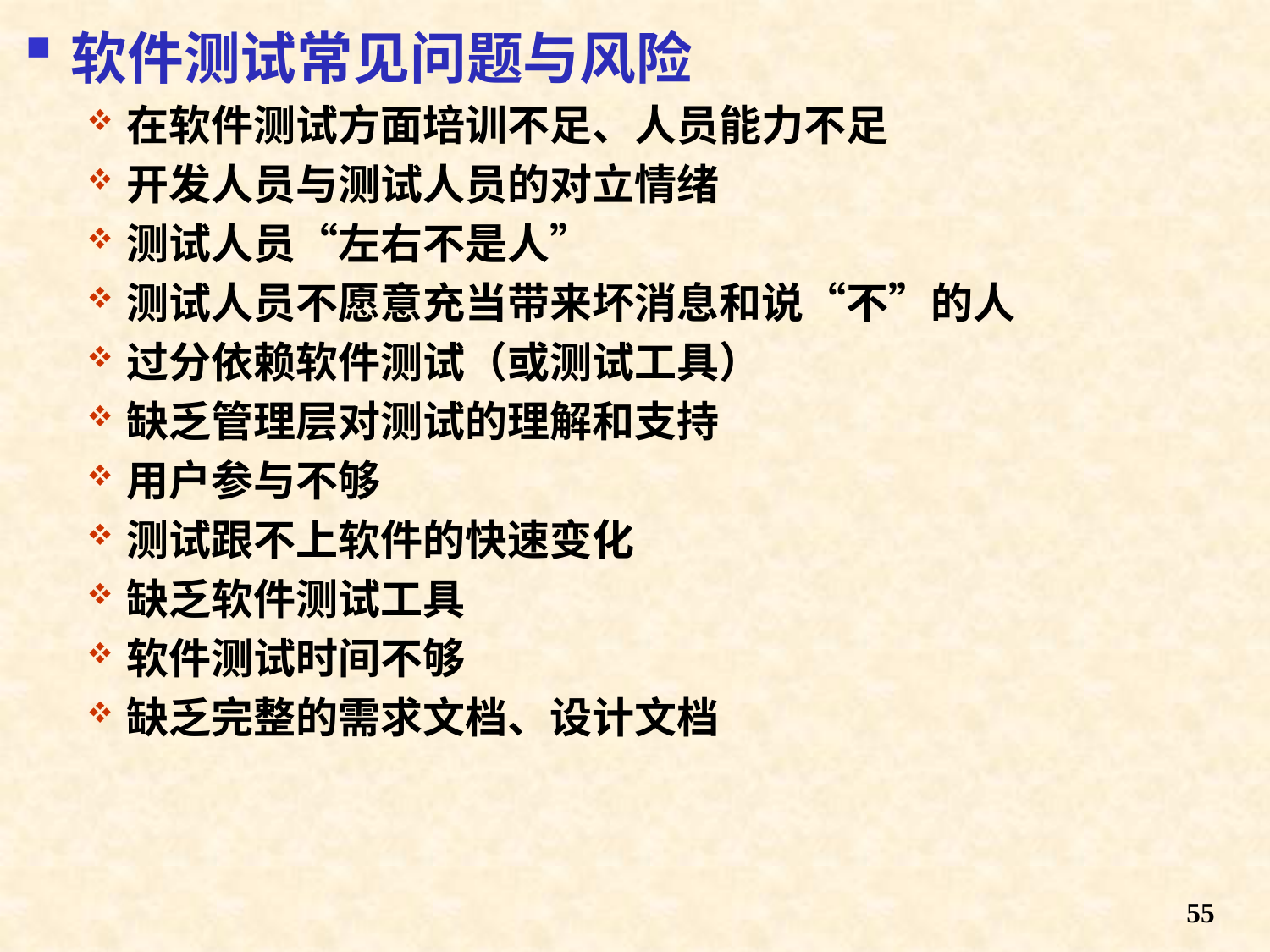

软件测试常见问题与风险
在软件测试方面培训不足、人员能力不足
开发人员与测试人员的对立情绪
测试人员“左右不是人”
测试人员不愿意充当带来坏消息和说“不”的人
过分依赖软件测试（或测试工具）
缺乏管理层对测试的理解和支持
用户参与不够
测试跟不上软件的快速变化
缺乏软件测试工具
软件测试时间不够
缺乏完整的需求文档、设计文档

55